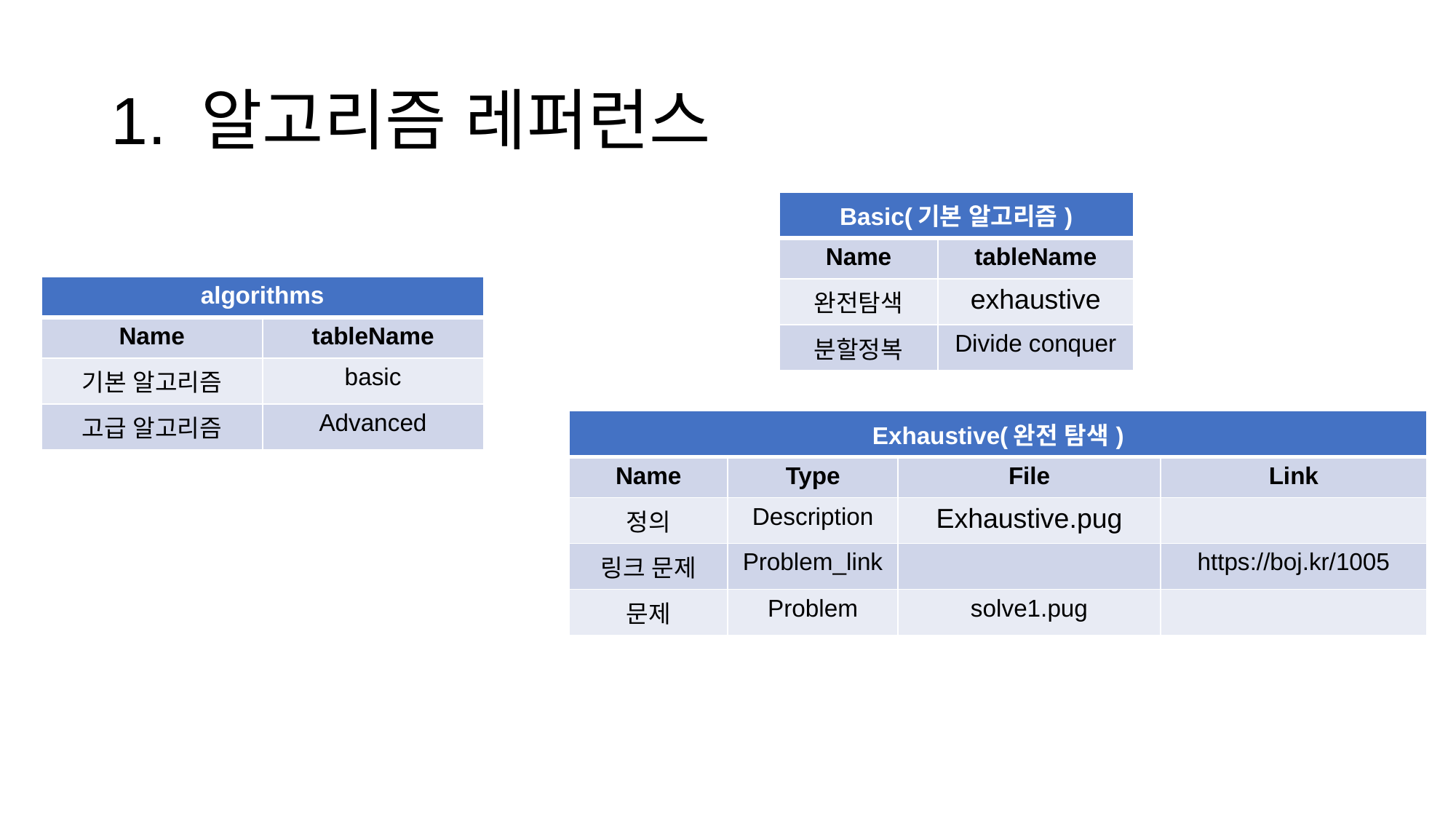

# 1. 알고리즘 레퍼런스
| Basic(기본 알고리즘) |  |
| --- | --- |
| Name | tableName |
| 완전탐색 | exhaustive |
| 분할정복 | Divide conquer |
| algorithms |  |
| --- | --- |
| Name | tableName |
| 기본 알고리즘 | basic |
| 고급 알고리즘 | Advanced |
| Exhaustive(완전 탐색) |  |  |  |
| --- | --- | --- | --- |
| Name | Type | File | Link |
| 정의 | Description | Exhaustive.pug |  |
| 링크 문제 | Problem\_link |  | https://boj.kr/1005 |
| 문제 | Problem | solve1.pug |  |